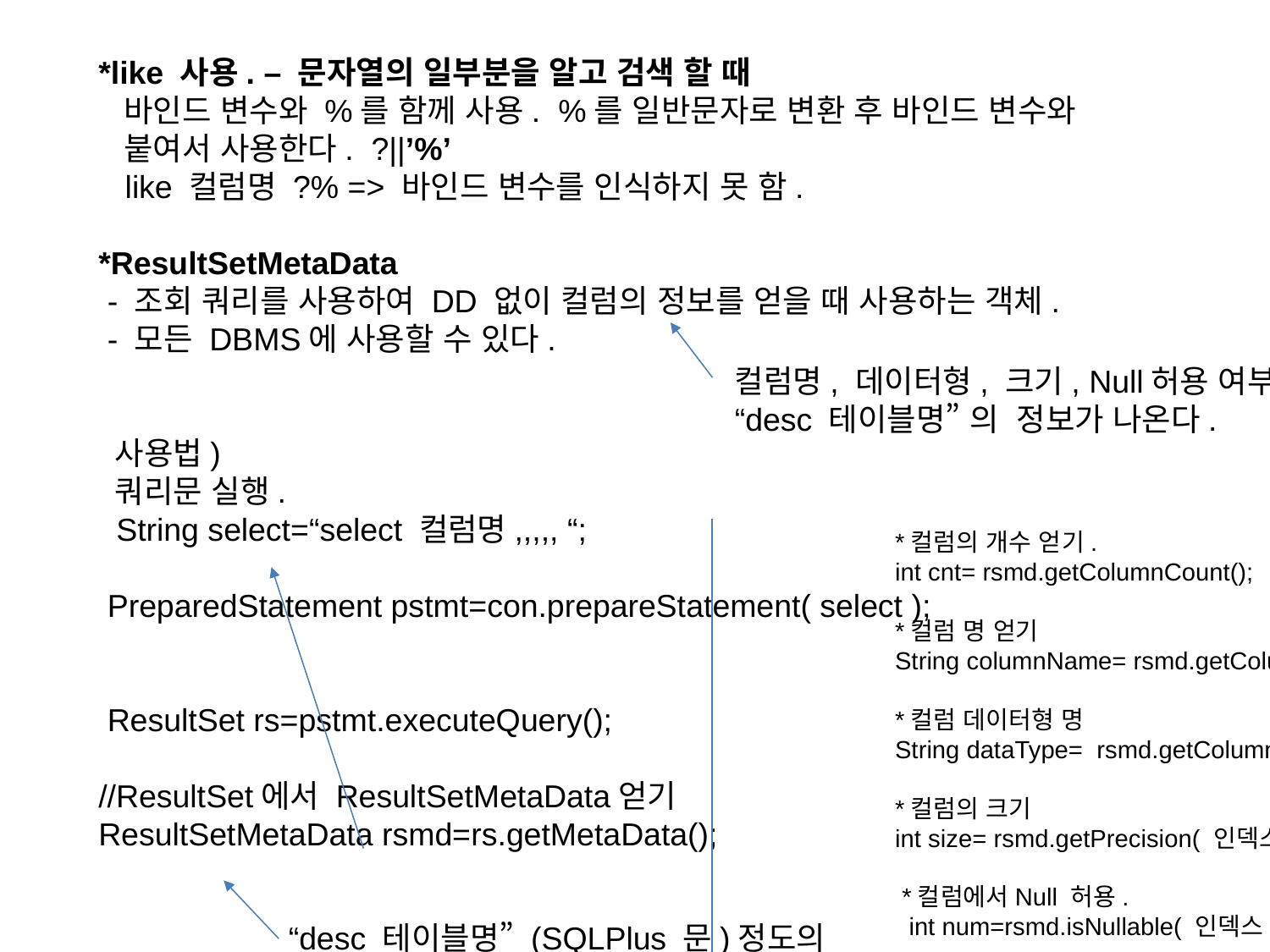

*like 사용. – 문자열의 일부분을 알고 검색 할 때
  바인드 변수와 %를 함께 사용.  %를 일반문자로 변환 후 바인드 변수와
  붙여서 사용한다.  ?||’%’
   like 컬럼명 ?% => 바인드 변수를 인식하지 못 함.

*ResultSetMetaData
 - 조회 쿼리를 사용하여 DD 없이 컬럼의 정보를 얻을 때 사용하는 객체.
 - 모든 DBMS에 사용할 수 있다.

 사용법)
 쿼리문 실행.
  String select=“select 컬럼명,,,,, “;

 PreparedStatement pstmt=con.prepareStatement( select );

 ResultSet rs=pstmt.executeQuery();

//ResultSet에서 ResultSetMetaData얻기
ResultSetMetaData rsmd=rs.getMetaData();

컬럼명, 데이터형, 크기, Null허용 여부
“desc 테이블명” 의  정보가 나온다.
*컬럼의 개수 얻기.
int cnt= rsmd.getColumnCount();

*컬럼 명 얻기
String columnName= rsmd.getColumnName( 인덱스 )

*컬럼 데이터형 명
String dataType=  rsmd.getColumnTypeName( 인덱스 )

*컬럼의 크기
int size= rsmd.getPrecision( 인덱스 );

 *컬럼에서Null 허용.
  int num=rsmd.isNullable( 인덱스 )

“desc 테이블명” (SQLPlus 문)정도의
정보를 얻을 수 있다.